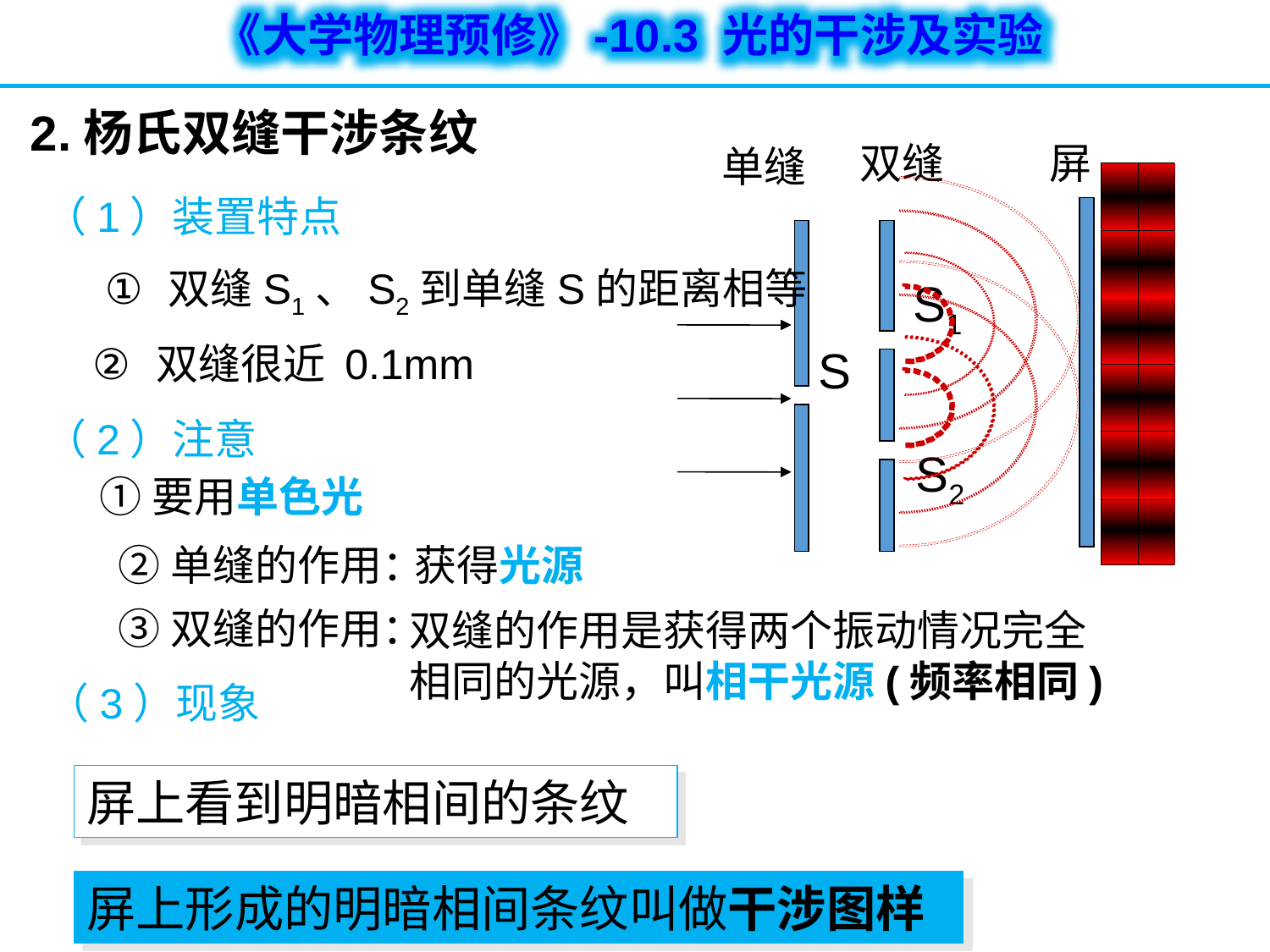

2.杨氏双缝干涉条纹
双缝
屏
单缝

S1

S

S2

（1）装置特点
双缝S1、S2到单缝S的距离相等
双缝很近 0.1mm
（2）注意
     ①要用单色光
②单缝的作用：
获得光源
③双缝的作用：
双缝的作用是获得两个振动情况完全相同的光源，叫相干光源(频率相同)
（3）现象
屏上看到明暗相间的条纹
屏上形成的明暗相间条纹叫做干涉图样